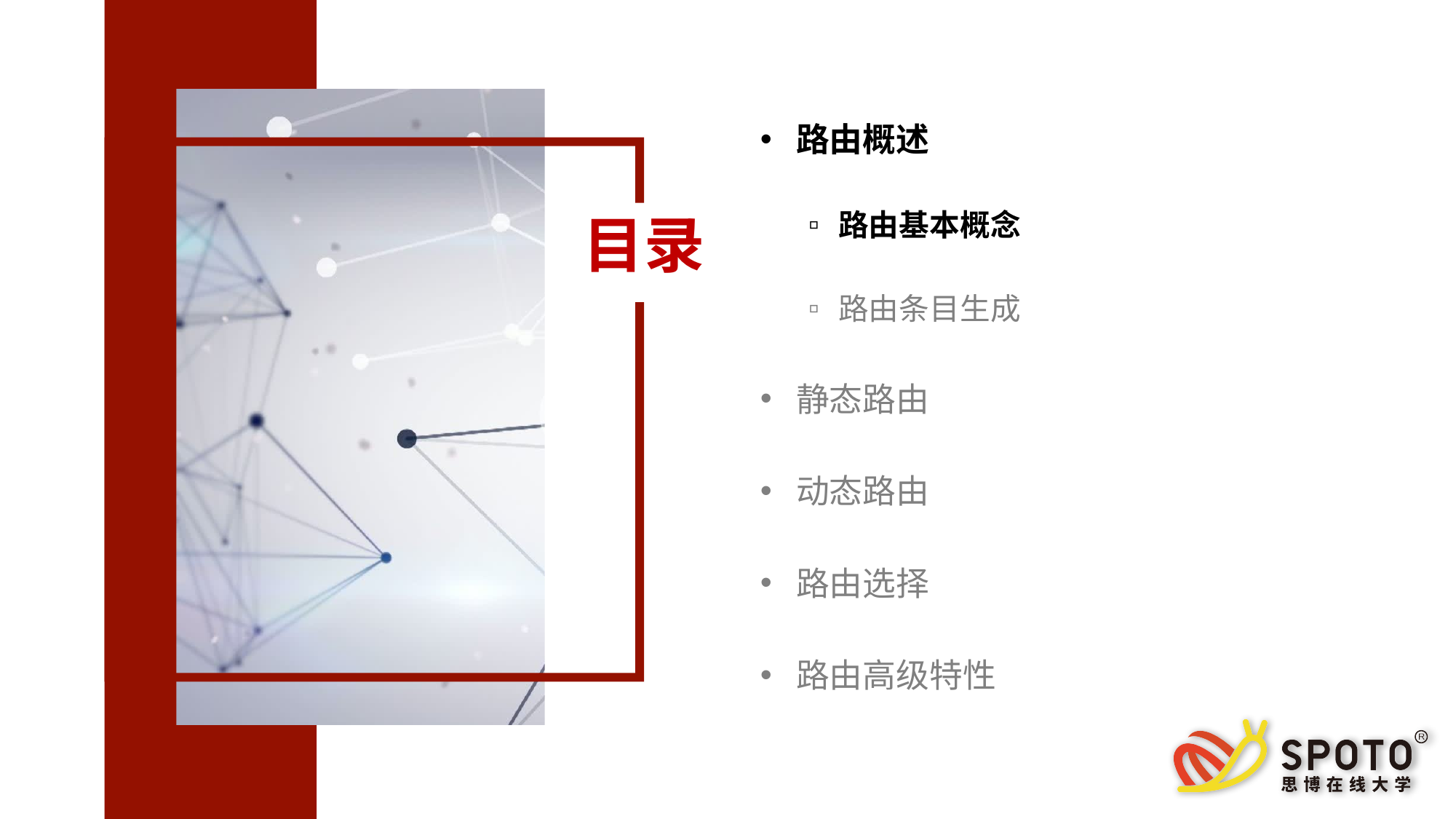

路由概述
路由基本概念
路由条目生成
静态路由
动态路由
路由选择
路由高级特性